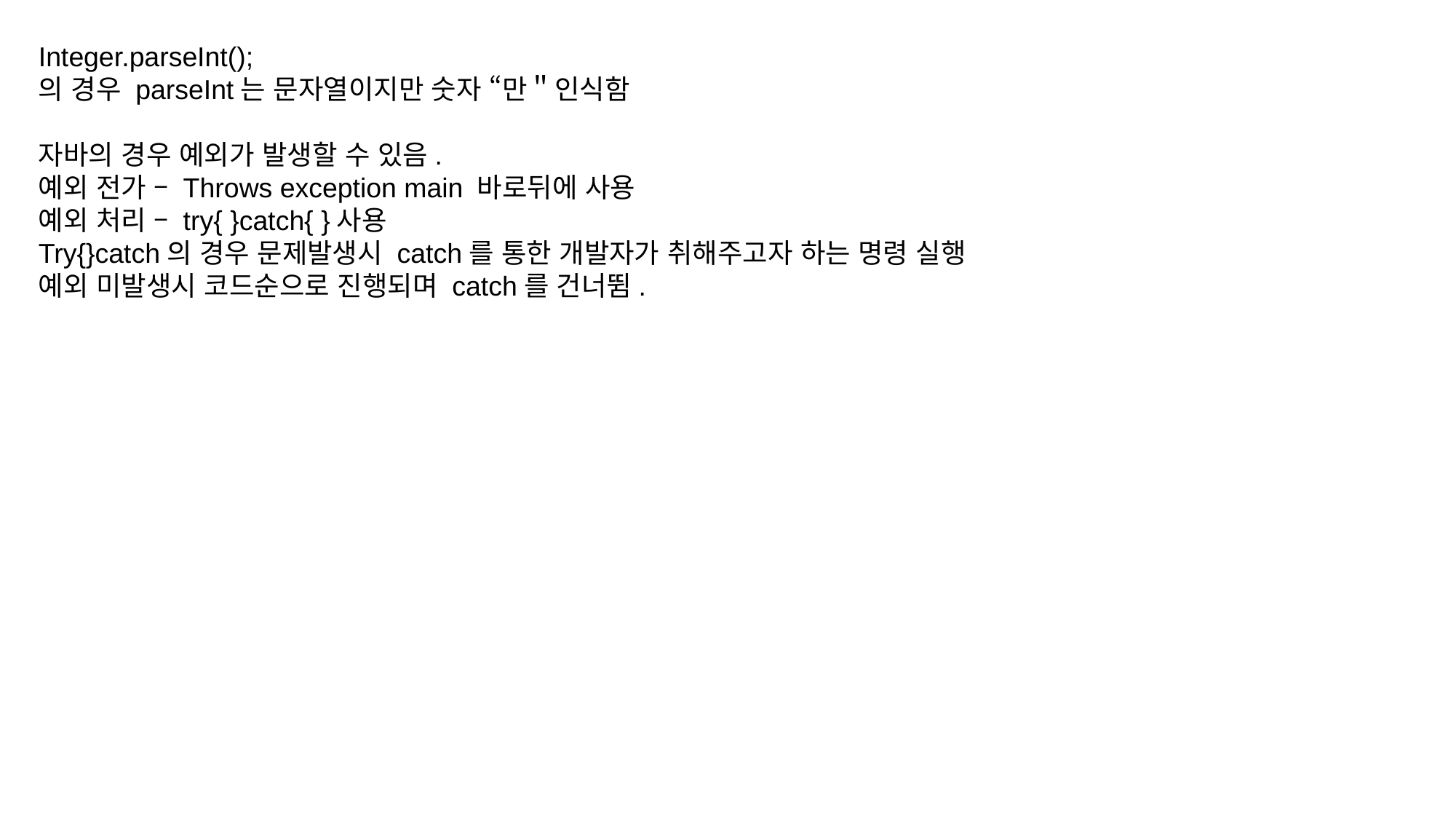

Integer.parseInt();
의 경우 parseInt는 문자열이지만 숫자 “만＂인식함

자바의 경우 예외가 발생할 수 있음.
예외 전가 – Throws exception main 바로뒤에 사용
예외 처리 – try{ }catch{ }사용
Try{}catch의 경우 문제발생시 catch를 통한 개발자가 취해주고자 하는 명령 실행
예외 미발생시 코드순으로 진행되며 catch를 건너뜀.